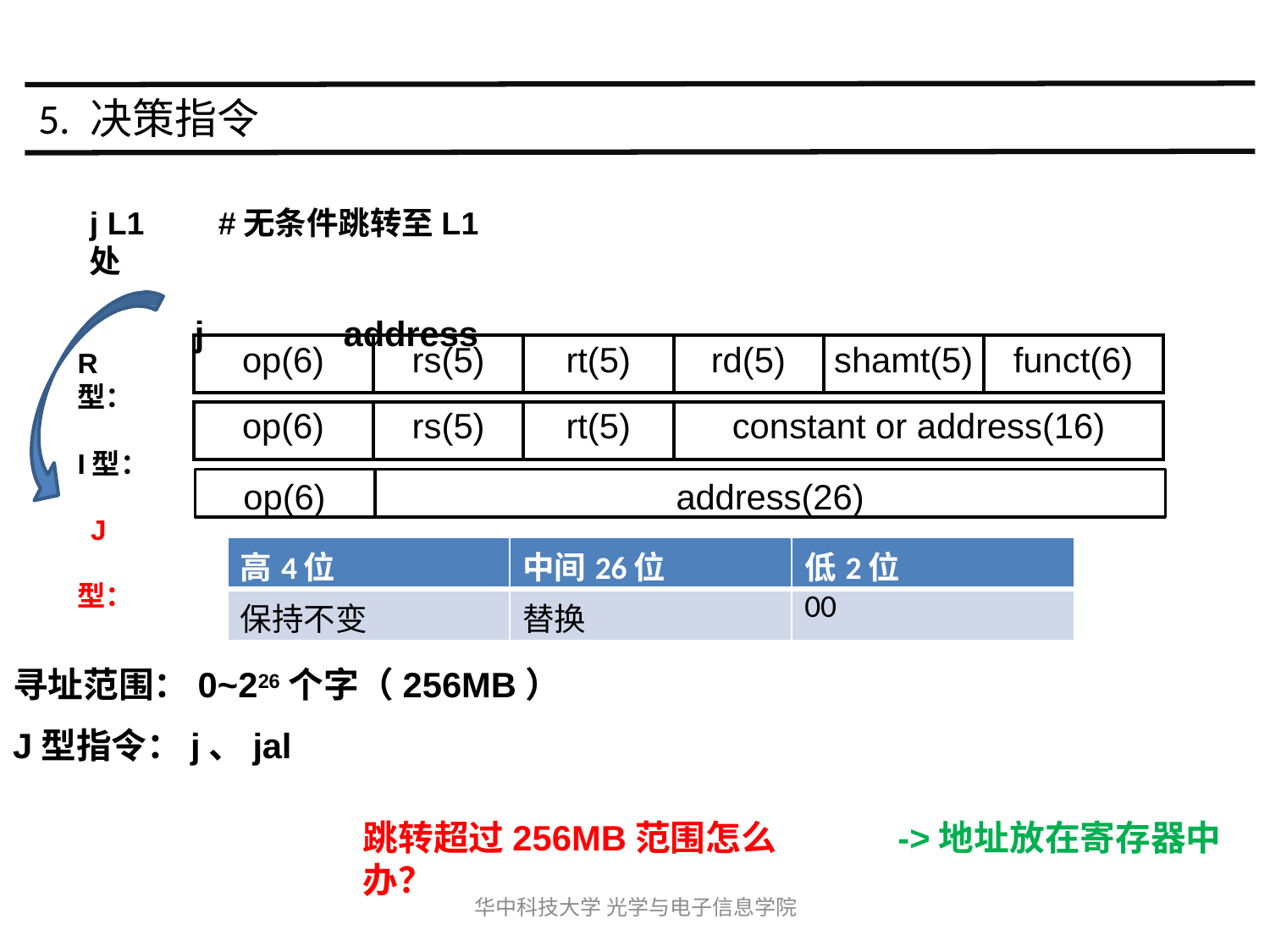

华中科技大学光学与电子信息学院
# 5. 决策指令
j L1	#无条件跳转至L1处
j	address

| op(6) | rs(5) | rt(5) | rd(5) | shamt(5) | funct(6) |
| --- | --- | --- | --- | --- | --- |
R型：
I型：  J型：

| op(6) | rs(5) | rt(5) | constant or address(16) |
| --- | --- | --- | --- |
op(6)
address(26)
| 高4位 | 中间26位 | 低2位 |
| --- | --- | --- |
| 保持不变 | 替换 | 00 |
寻址范围：0~226个字（256MB）
J型指令：j、jal
跳转超过256MB范围怎么办？
->地址放在寄存器中